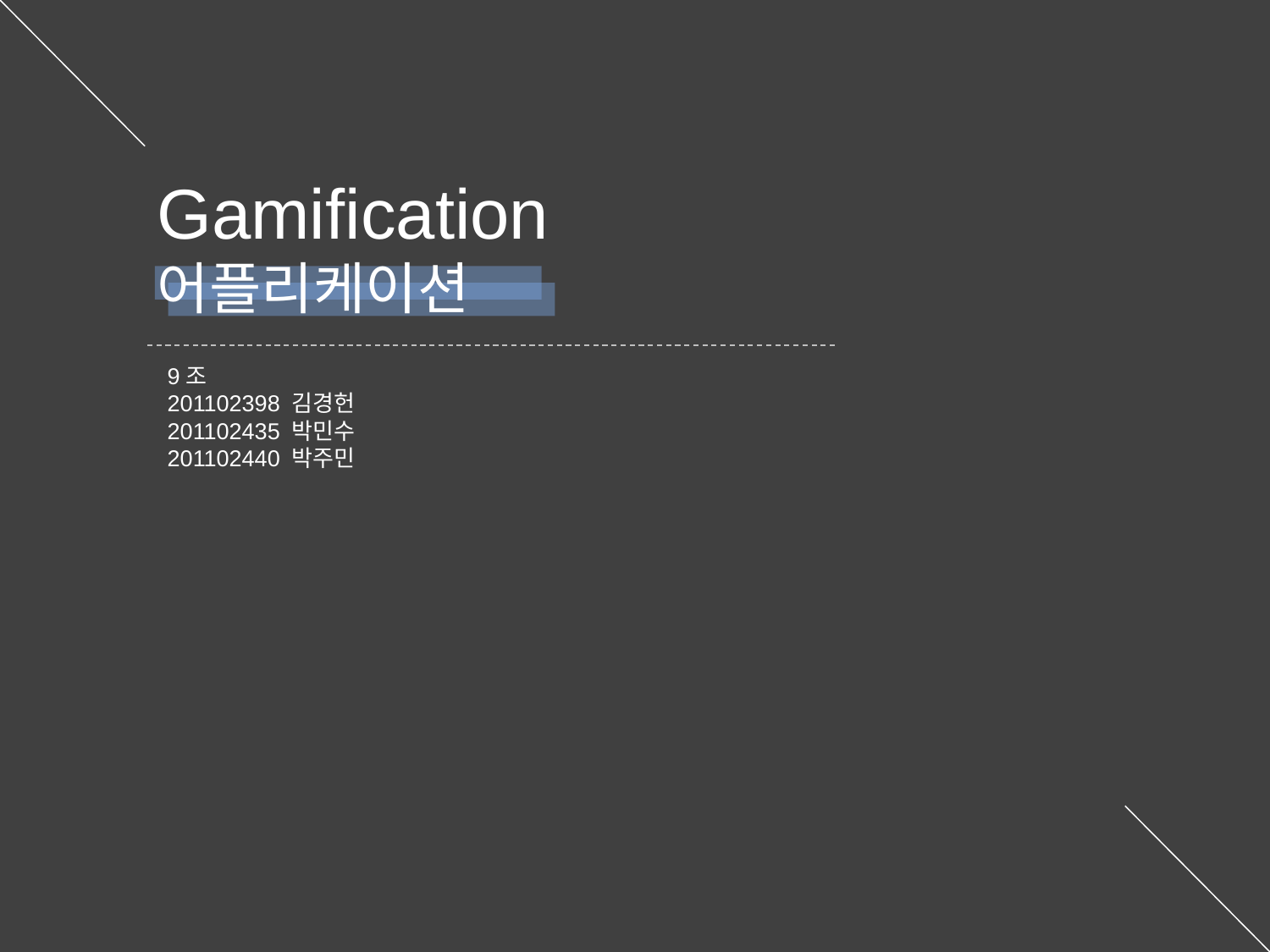

Gamification
어플리케이션

9조
201102398 김경헌
201102435 박민수
201102440 박주민